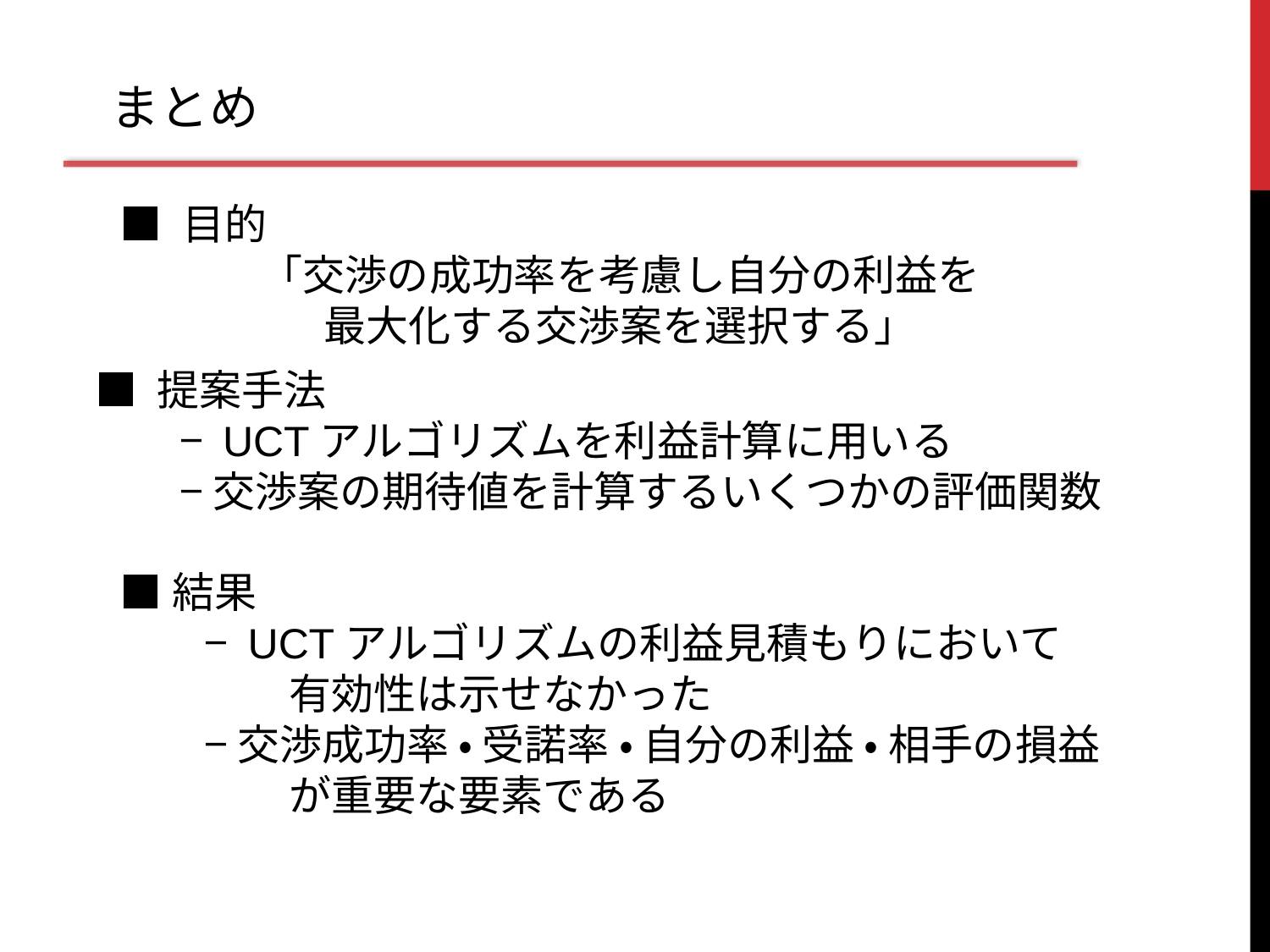

まとめ

■ 目的
「交渉の成功率を考慮し自分の利益を
最大化する交渉案を選択する」
■ 提案手法
　　− UCTアルゴリズムを利益計算に用いる
　　− 交渉案の期待値を計算するいくつかの評価関数
■結果
　　− UCTアルゴリズムの利益見積もりにおいて
　　　　有効性は示せなかった
　　− 交渉成功率 • 受諾率 • 自分の利益 • 相手の損益
　　　　が重要な要素である